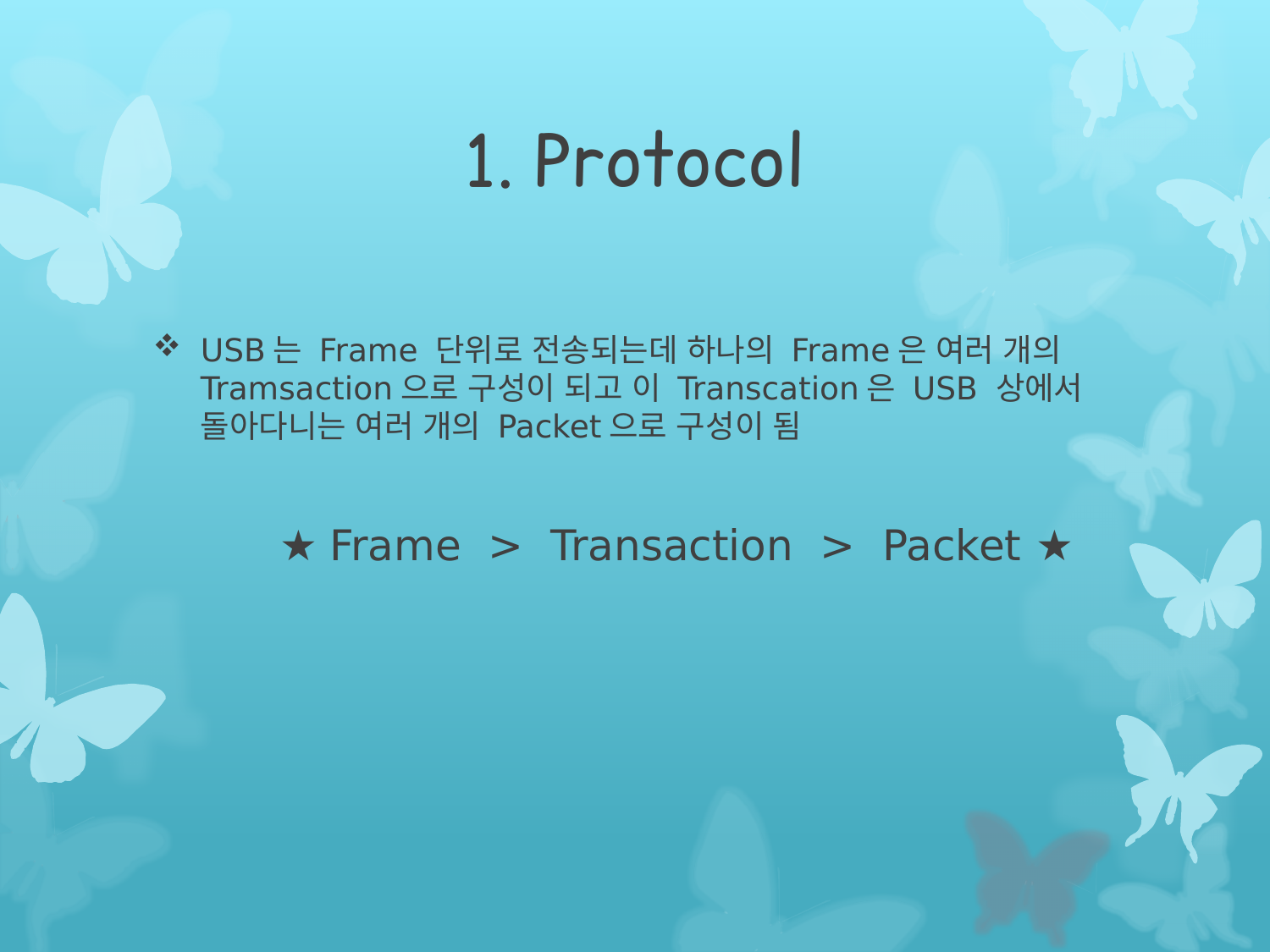

# 1. Protocol
USB는 Frame 단위로 전송되는데 하나의 Frame은 여러 개의 Tramsaction으로 구성이 되고 이 Transcation은 USB 상에서 돌아다니는 여러 개의 Packet으로 구성이 됨

	★ Frame  >  Transaction  >  Packet ★